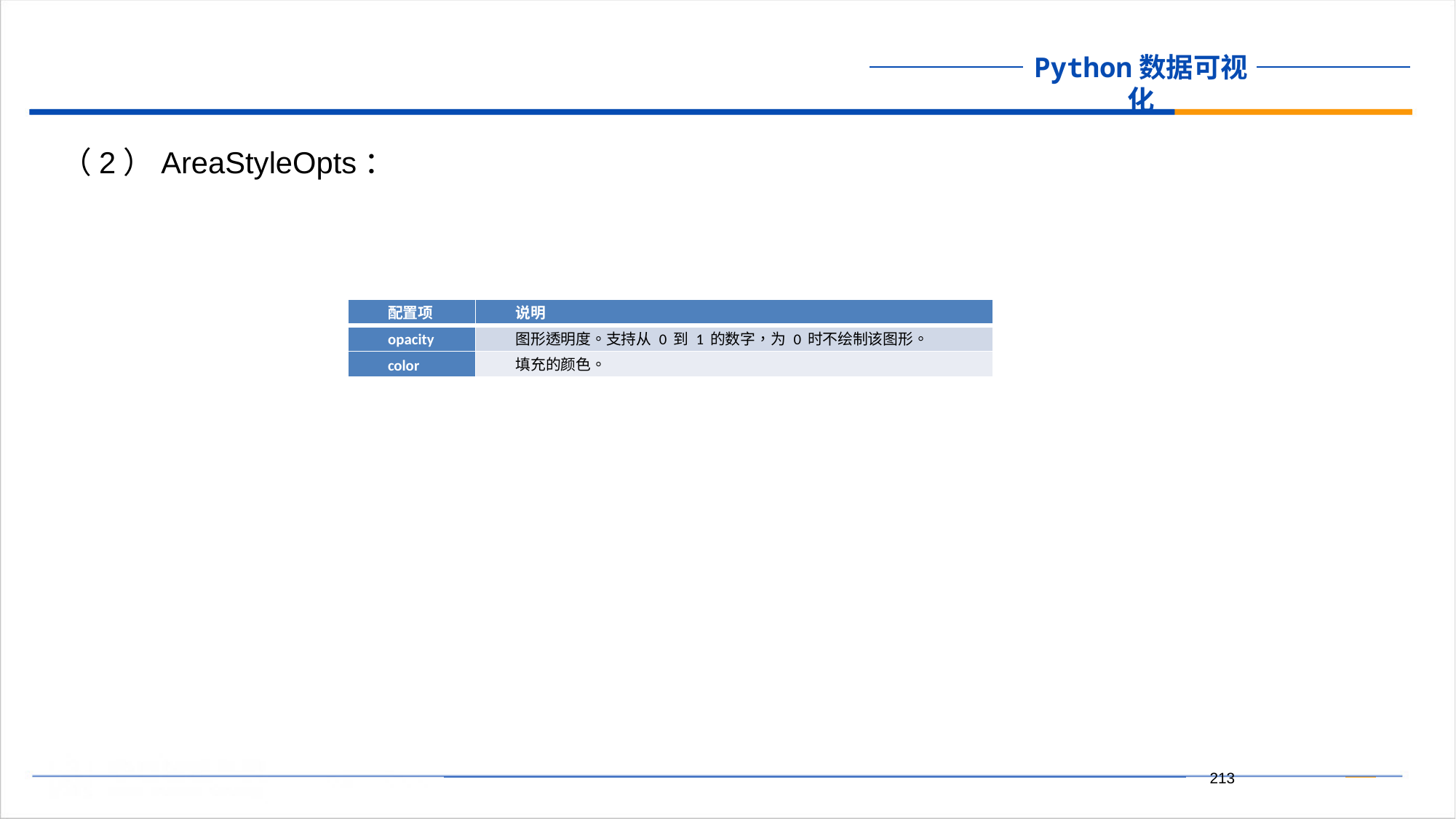

（2）AreaStyleOpts：
| 配置项 | 说明 |
| --- | --- |
| opacity | 图形透明度。支持从 0 到 1 的数字，为 0 时不绘制该图形。 |
| color | 填充的颜色。 |